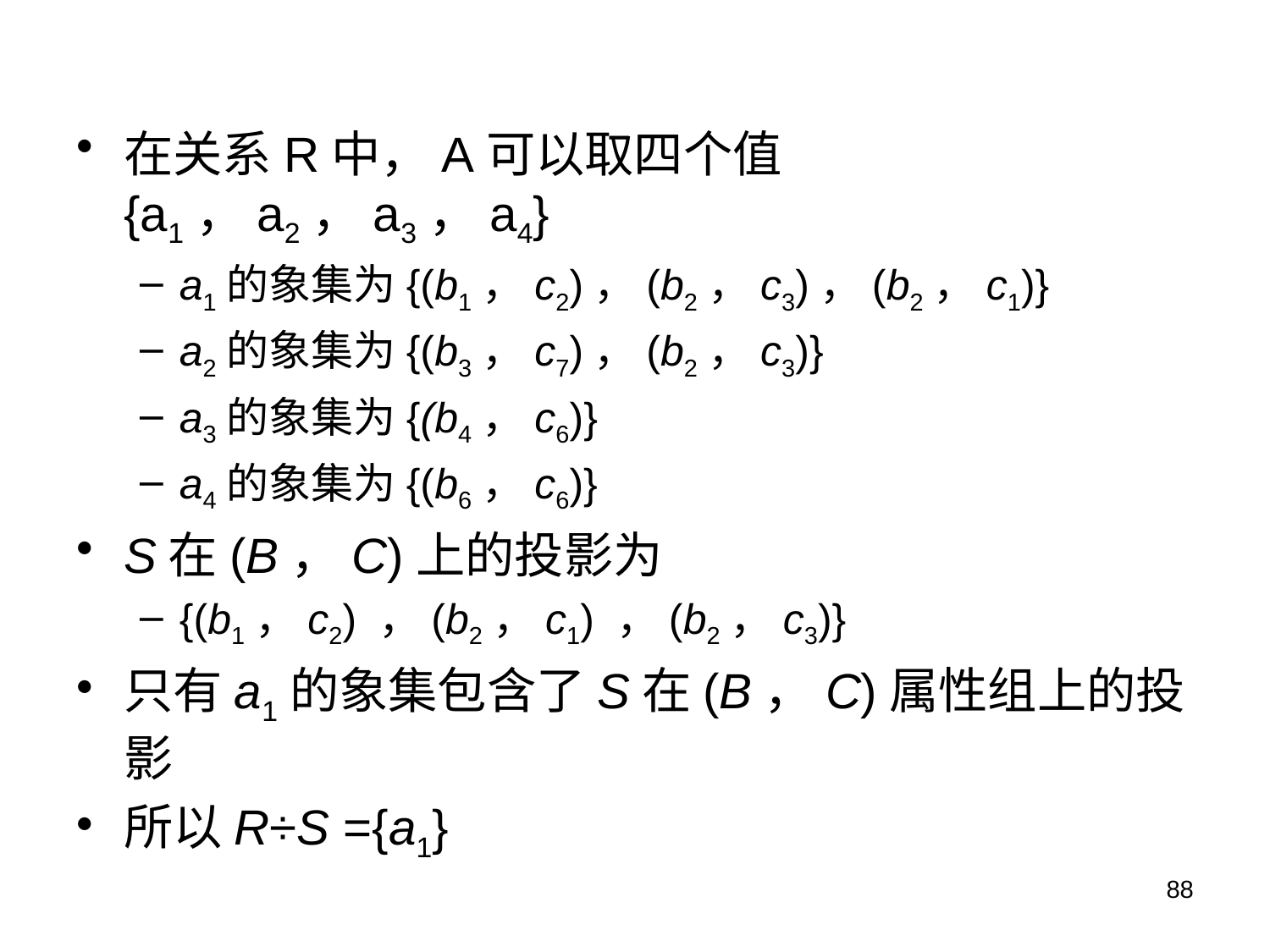

在关系R中，A可以取四个值{a1，a2，a3，a4}
a1的象集为{(b1，c2)，(b2，c3)，(b2，c1)}
a2的象集为{(b3，c7)，(b2，c3)}
a3的象集为{(b4，c6)}
a4的象集为{(b6，c6)}
S在(B，C)上的投影为
{(b1，c2) ，(b2，c1) ，(b2，c3)}
只有a1的象集包含了S在(B，C)属性组上的投影
所以R÷S ={a1}
88